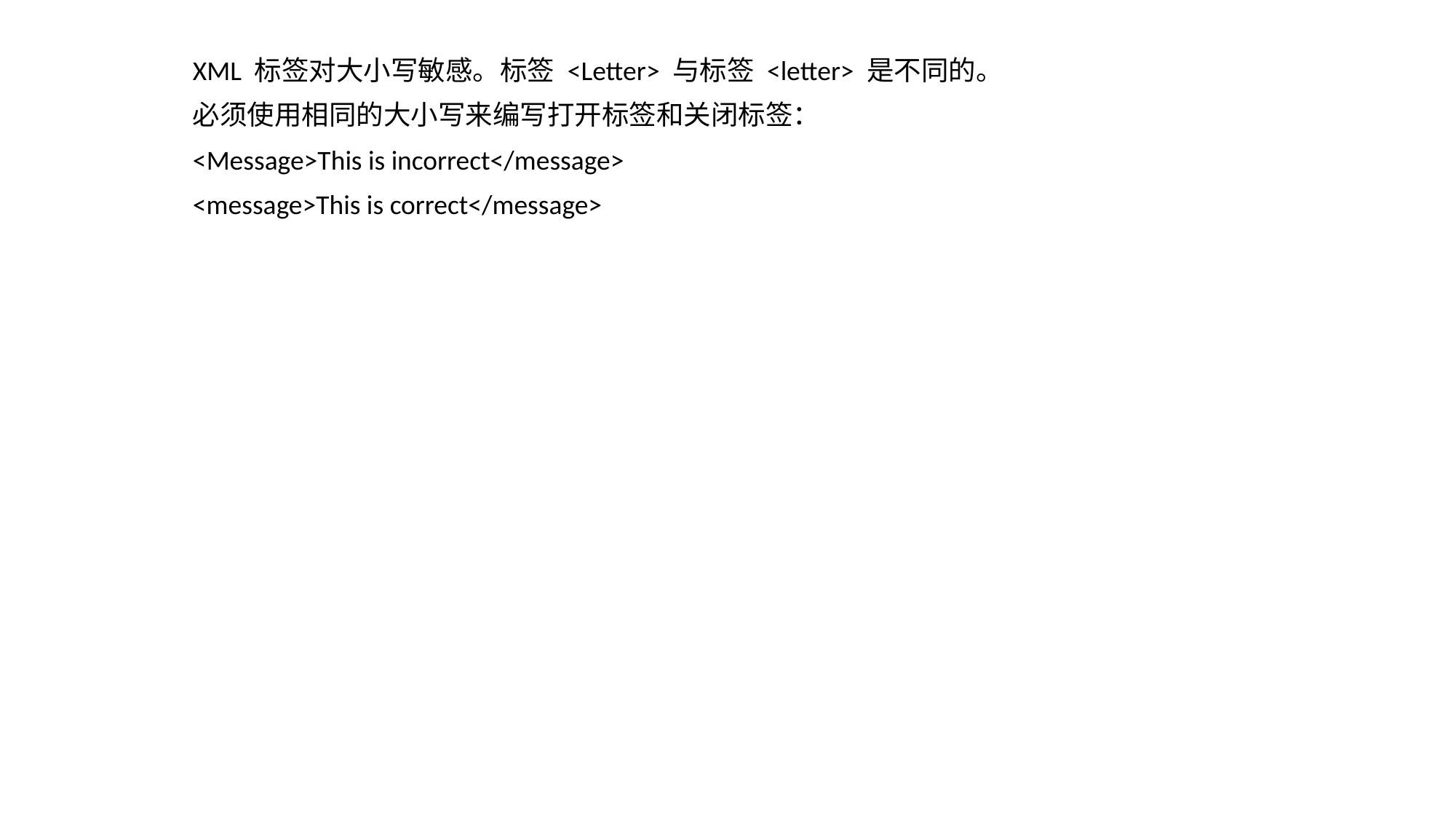

XML 标签对大小写敏感。标签 <Letter> 与标签 <letter> 是不同的。
必须使用相同的大小写来编写打开标签和关闭标签：
<Message>This is incorrect</message>
<message>This is correct</message>